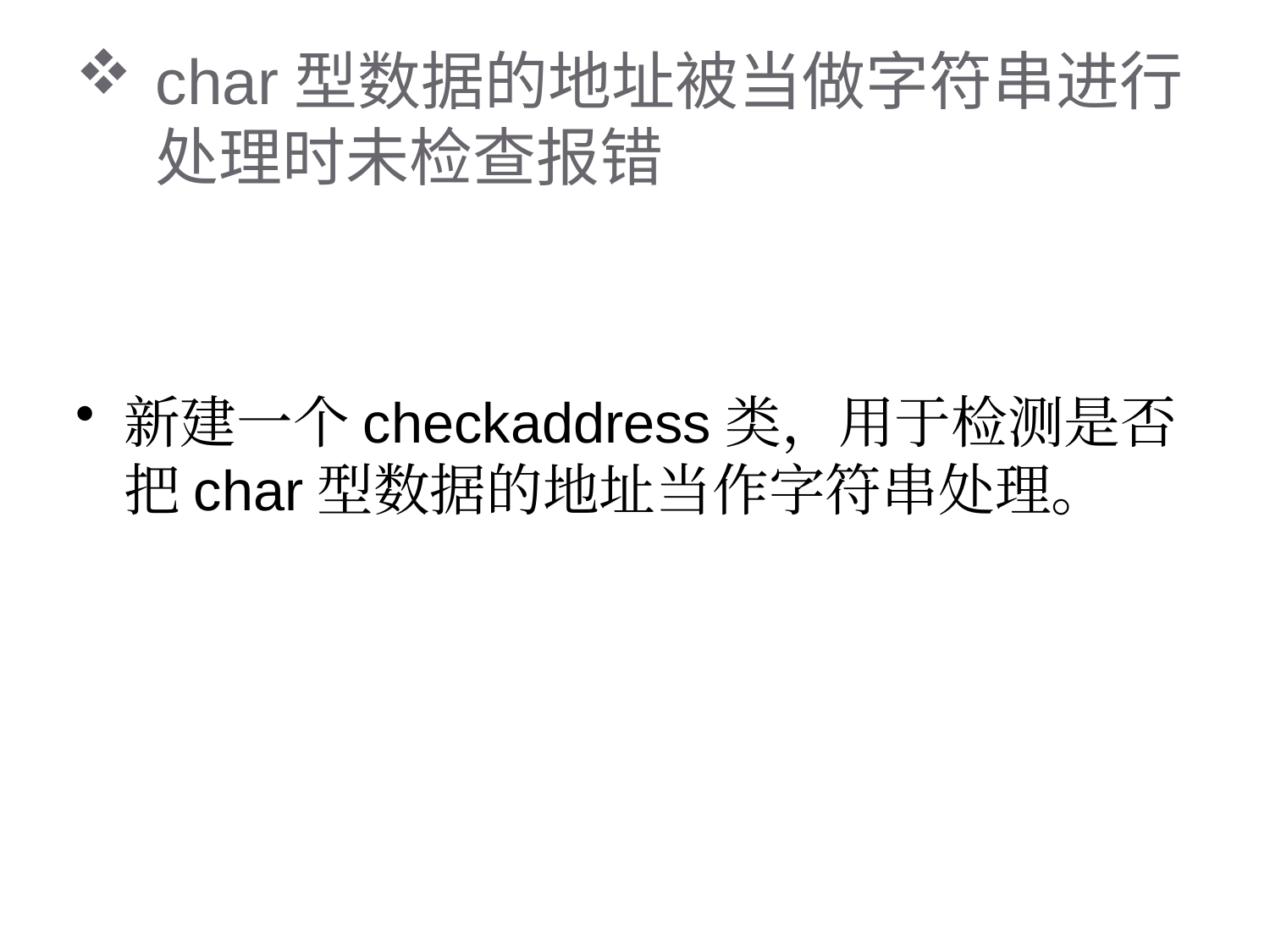

# char型数据的地址被当做字符串进行处理时未检查报错

新建一个checkaddress类，用于检测是否把char型数据的地址当作字符串处理。